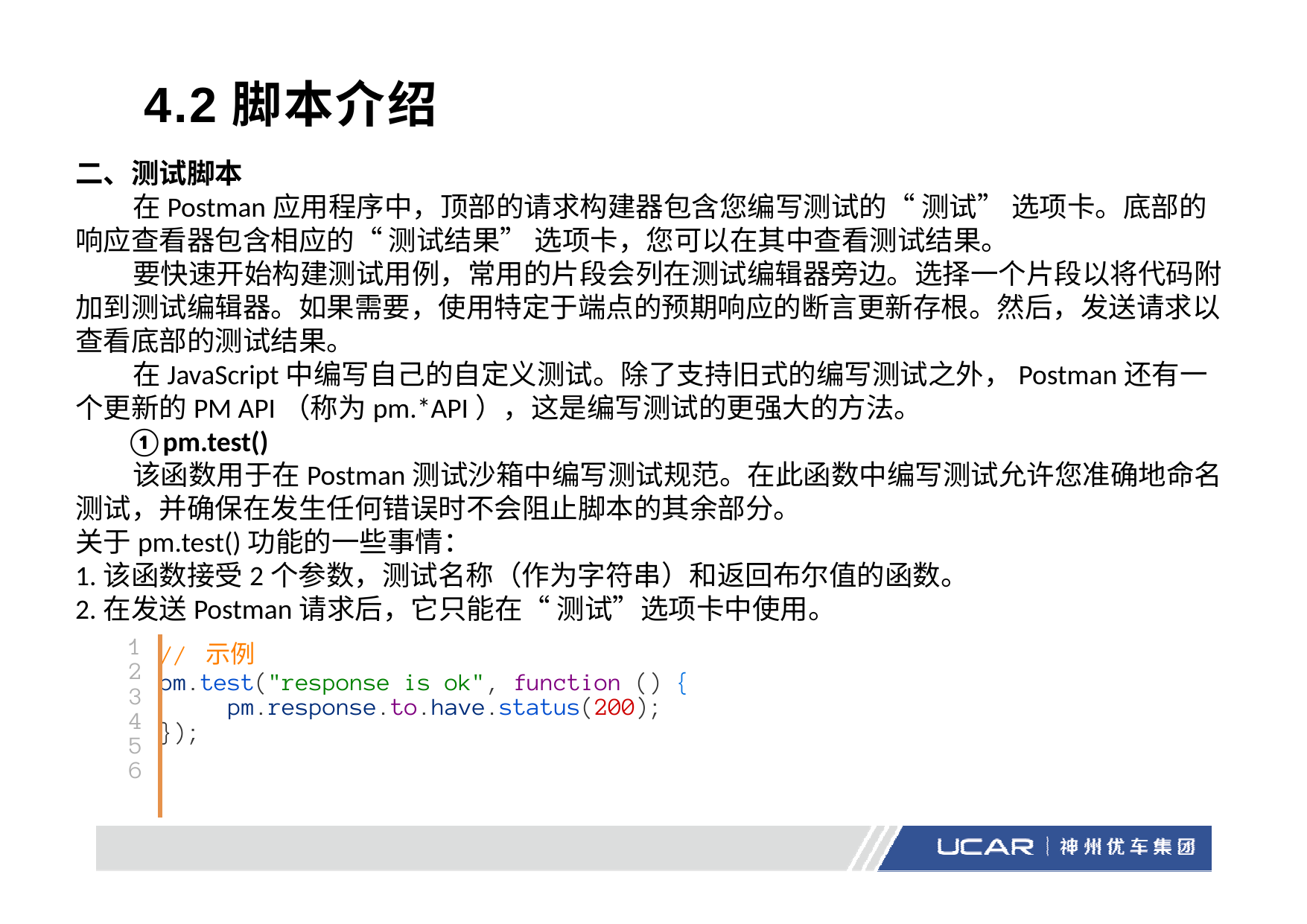

# 4.2脚本介绍
二、测试脚本
        在Postman应用程序中，顶部的请求构建器包含您编写测试的“ 测试” 选项卡。底部的响应查看器包含相应的“ 测试结果” 选项卡，您可以在其中查看测试结果。
        要快速开始构建测试用例，常用的片段会列在测试编辑器旁边。选择一个片段以将代码附加到测试编辑器。如果需要，使用特定于端点的预期响应的断言更新存根。然后，发送请求以查看底部的测试结果。
        在JavaScript中编写自己的自定义测试。除了支持旧式的编写测试之外，Postman还有一个更新的PM API（称为pm.*API），这是编写测试的更强大的方法。
        ①pm.test()
        该函数用于在Postman测试沙箱中编写测试规范。在此函数中编写测试允许您准确地命名测试，并确保在发生任何错误时不会阻止脚本的其余部分。
关于pm.test()功能的一些事情：
1.该函数接受2个参数，测试名称（作为字符串）和返回布尔值的函数。
2.在发送Postman请求后，它只能在“ 测试”选项卡中使用。
| 1 2 3 4 5 6 | // 示例 pm.test("response is ok", function () { pm.response.to.have.status(200); }); |
| --- | --- |